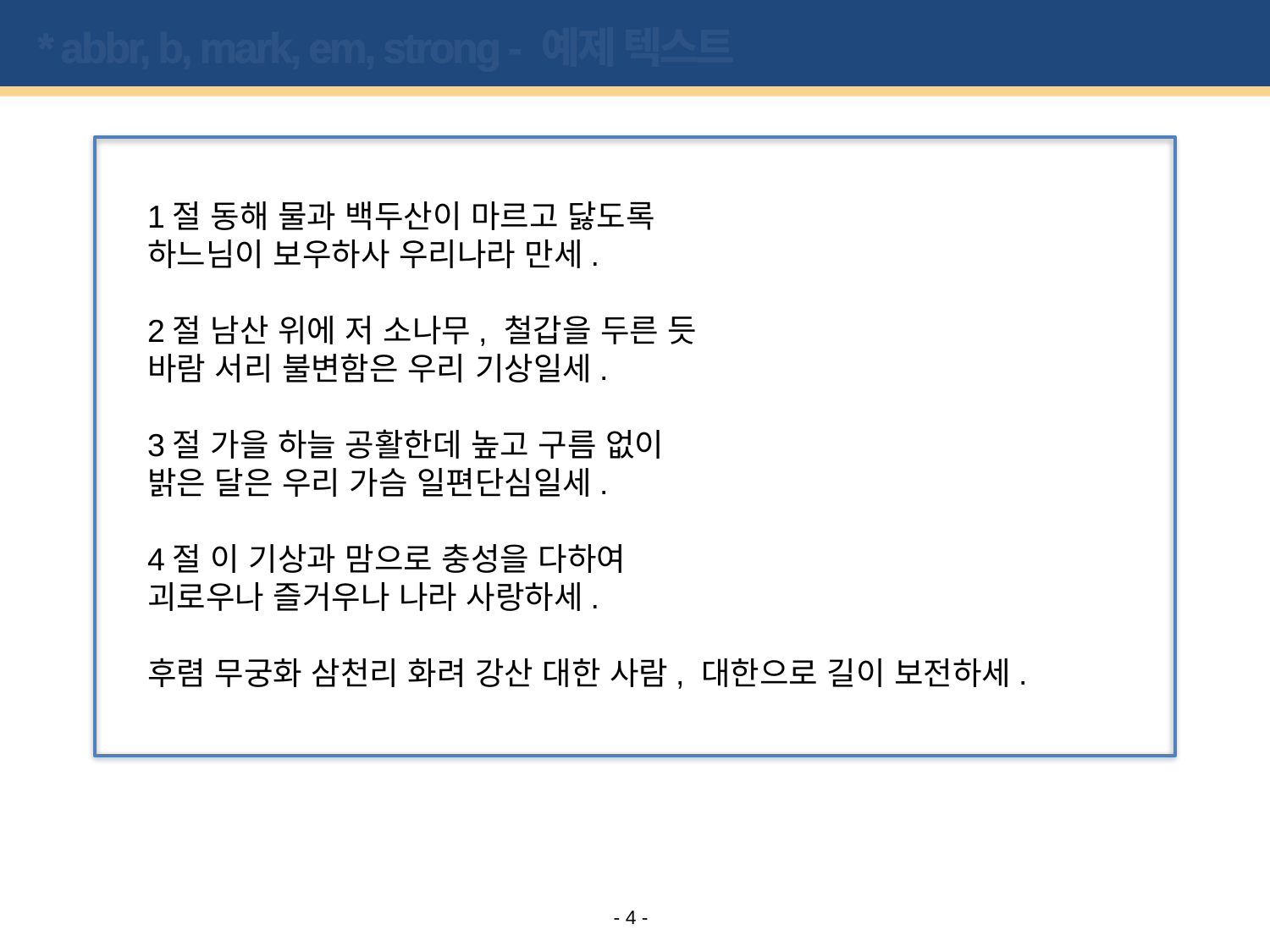

# * abbr, b, mark, em, strong - 예제 텍스트

1절 동해 물과 백두산이 마르고 닳도록
하느님이 보우하사 우리나라 만세.
2절 남산 위에 저 소나무, 철갑을 두른 듯
바람 서리 불변함은 우리 기상일세.
3절 가을 하늘 공활한데 높고 구름 없이
밝은 달은 우리 가슴 일편단심일세.
4절 이 기상과 맘으로 충성을 다하여
괴로우나 즐거우나 나라 사랑하세.
후렴 무궁화 삼천리 화려 강산 대한 사람, 대한으로 길이 보전하세.